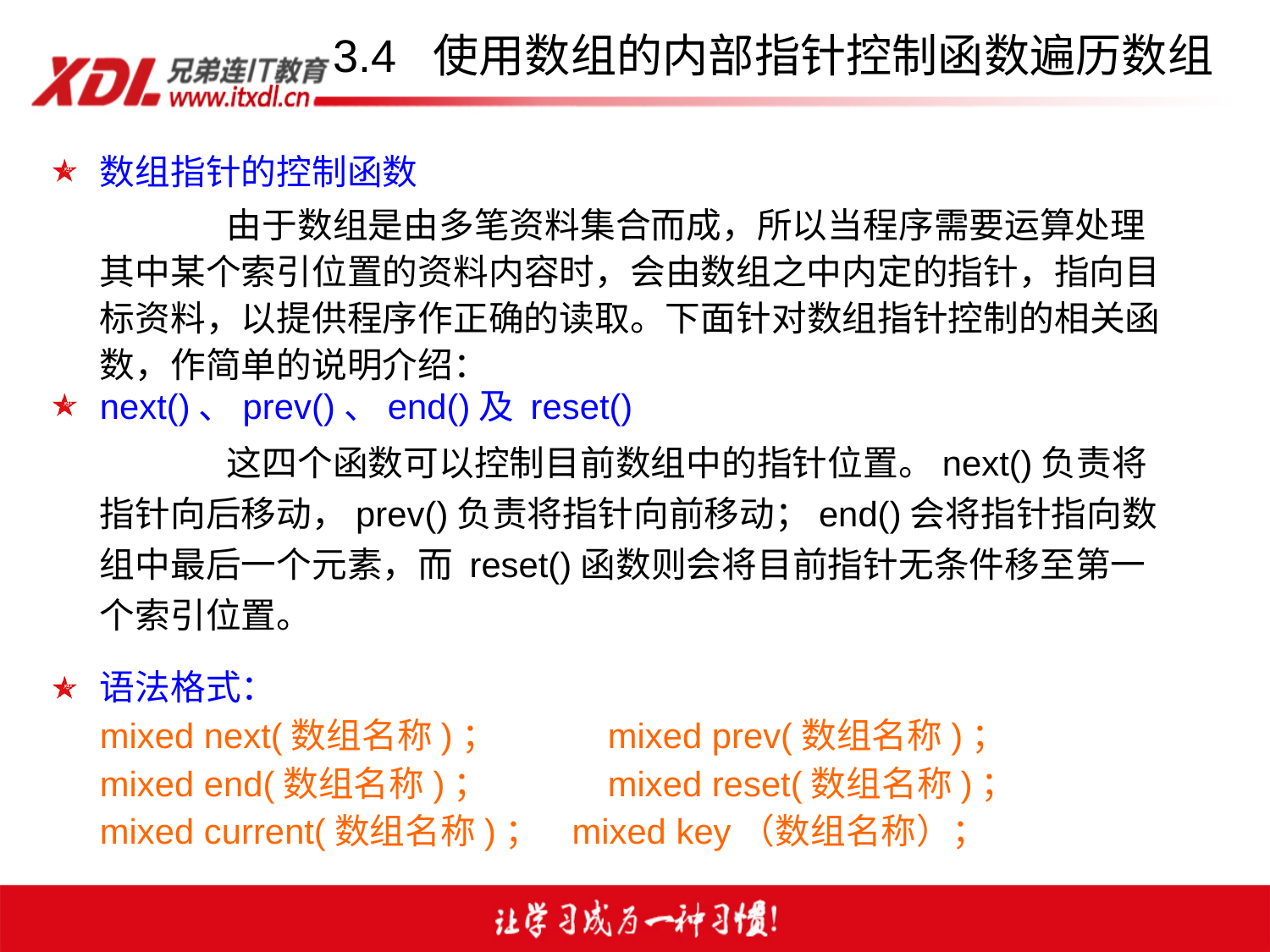

# 3.4  使用数组的内部指针控制函数遍历数组
数组指针的控制函数
		由于数组是由多笔资料集合而成，所以当程序需要运算处理其中某个索引位置的资料内容时，会由数组之中内定的指针，指向目标资料，以提供程序作正确的读取。下面针对数组指针控制的相关函数，作简单的说明介绍：
next()、prev()、end()及 reset()
		这四个函数可以控制目前数组中的指针位置。next()负责将指针向后移动，prev()负责将指针向前移动；end()会将指针指向数组中最后一个元素，而 reset()函数则会将目前指针无条件移至第一个索引位置。
语法格式：
	mixed next(数组名称)；	mixed prev(数组名称)；
	mixed end(数组名称)；	mixed reset(数组名称)；
	mixed current(数组名称)；   mixed key（数组名称）；